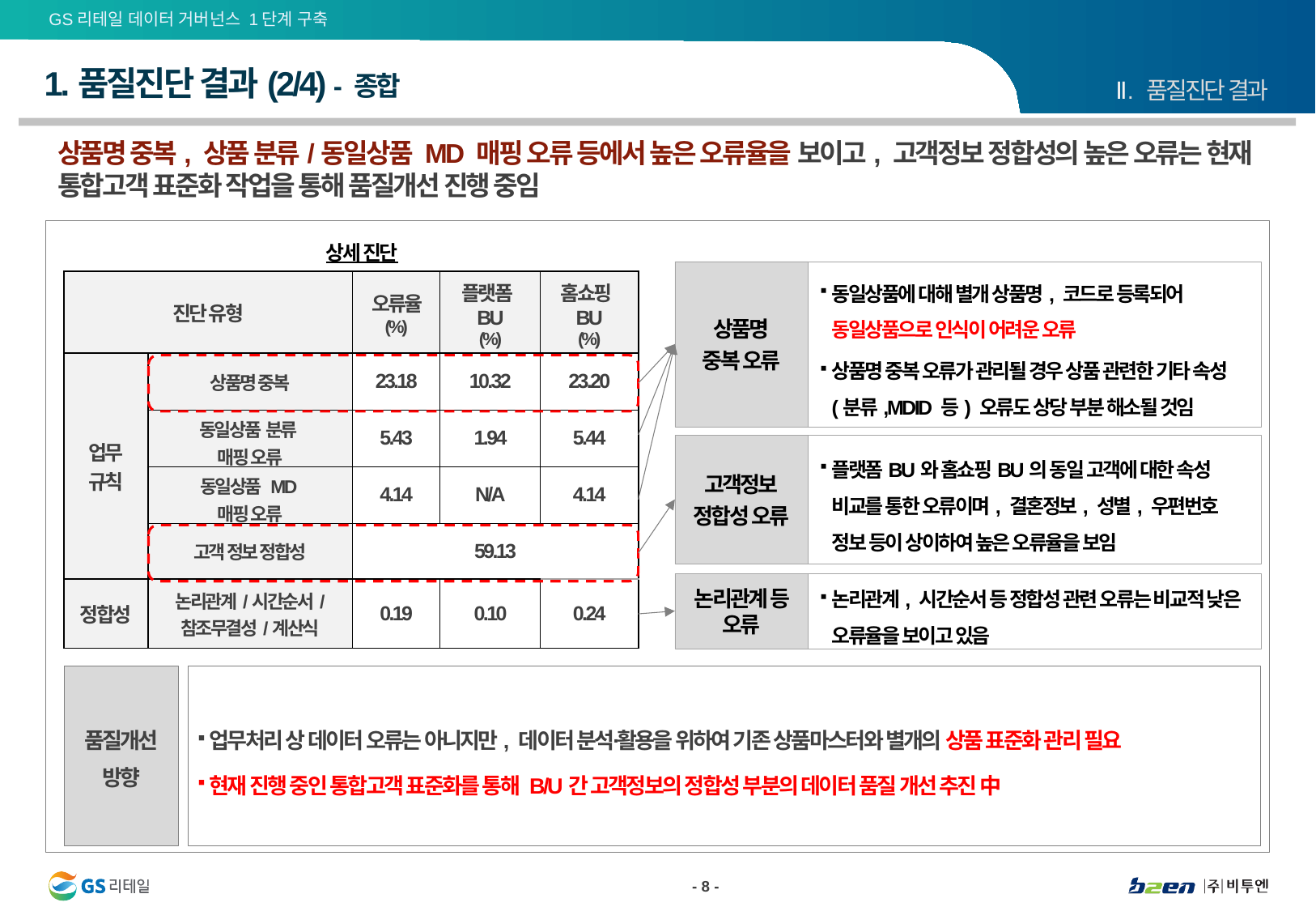

# 1.품질진단 결과(2/4) - 종합
Ⅱ. 품질진단 결과
상품명 중복, 상품 분류/동일상품 MD 매핑 오류 등에서 높은 오류율을 보이고, 고객정보 정합성의 높은 오류는 현재 통합고객 표준화 작업을 통해 품질개선 진행 중임

상세 진단
상품명
중복 오류
동일상품에 대해 별개 상품명, 코드로 등록되어 동일상품으로 인식이 어려운 오류
상품명 중복 오류가 관리될 경우 상품 관련한 기타 속성(분류,MDID 등) 오류도 상당 부분 해소될 것임
| 진단 유형 |  | 오류율 (%) | 플랫폼BU (%) | 홈쇼핑BU (%) |
| --- | --- | --- | --- | --- |
| 업무 규칙 | 상품명 중복 | 23.18 | 10.32 | 23.20 |
|  | 동일상품  분류 매핑 오류 | 5.43 | 1.94 | 5.44 |
|  | 동일상품 MD 매핑 오류 | 4.14 | N/A | 4.14 |
|  | 고객 정보 정합성 | 59.13 |  |  |
| 정합성 | 논리관계/시간순서/ 참조무결성/계산식 | 0.19 | 0.10 | 0.24 |

고객정보
정합성 오류
플랫폼BU와 홈쇼핑BU의 동일 고객에 대한 속성 비교를 통한 오류이며, 결혼정보, 성별, 우편번호 정보 등이 상이하여 높은 오류율을 보임

논리관계 등 오류
논리관계, 시간순서 등 정합성 관련 오류는 비교적 낮은 오류율을 보이고 있음
품질개선
방향
업무처리 상 데이터 오류는 아니지만, 데이터 분석∙활용을 위하여 기존 상품마스터와 별개의 상품 표준화 관리 필요
현재 진행 중인 통합고객 표준화를 통해 B/U간 고객정보의 정합성 부분의 데이터 품질 개선 추진 中